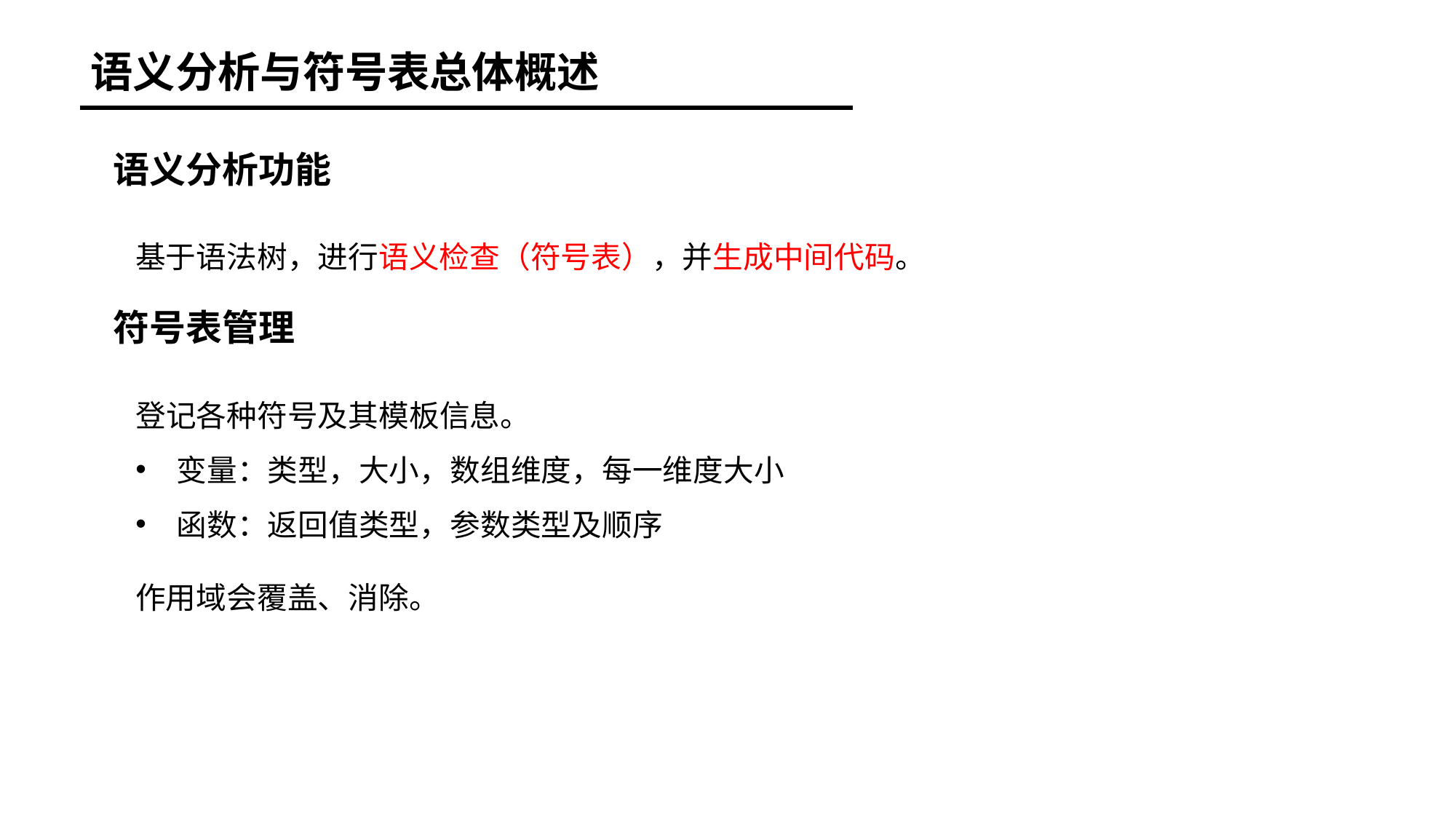

语义分析与符号表总体概述
语义分析功能
基于语法树，进行语义检查（符号表），并生成中间代码。
符号表管理
登记各种符号及其模板信息。
变量：类型，大小，数组维度，每一维度大小
函数：返回值类型，参数类型及顺序
作用域会覆盖、消除。